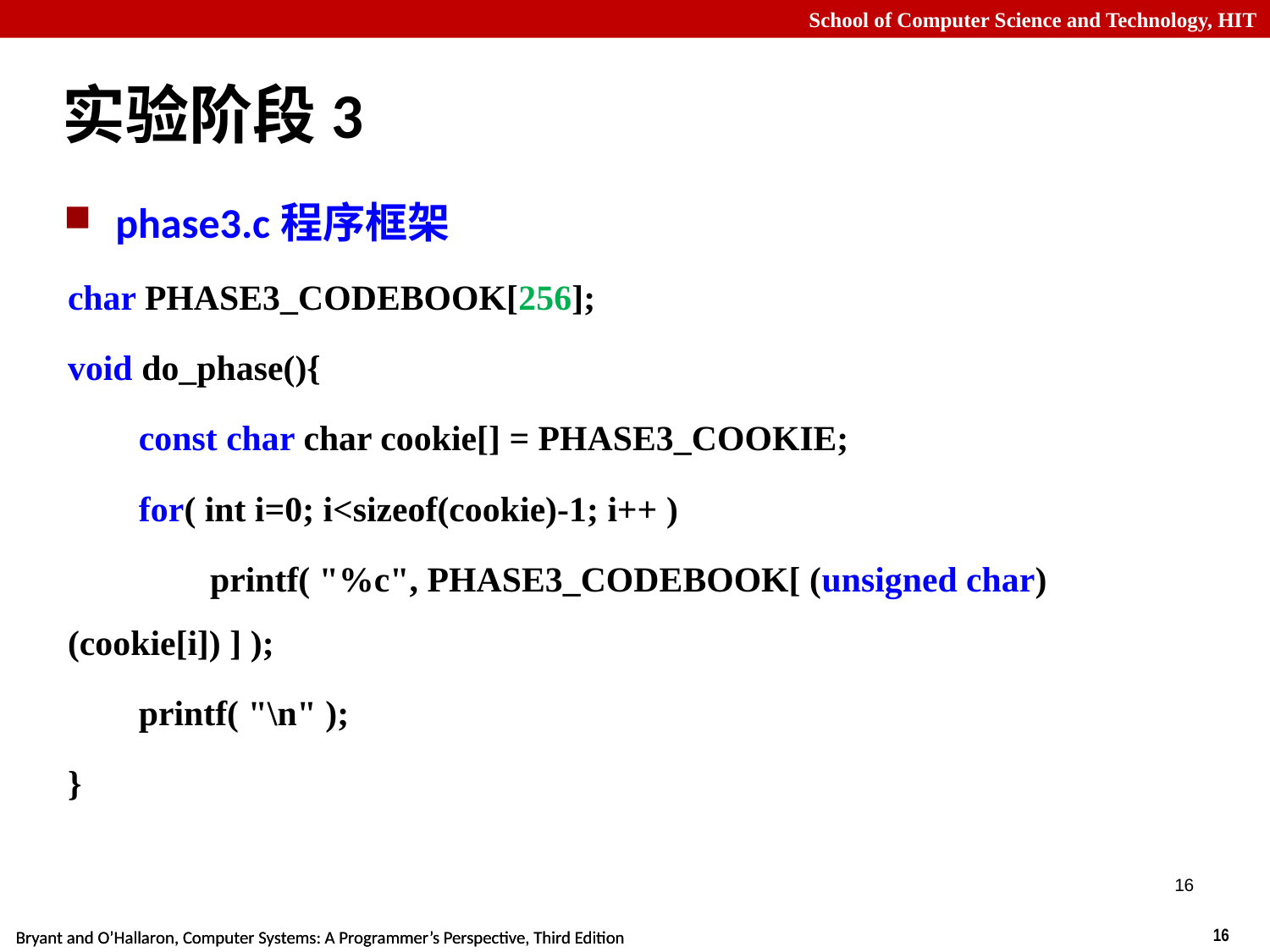

# 实验阶段3
phase3.c程序框架
char PHASE3_CODEBOOK[256];
void do_phase(){
        const char char cookie[] = PHASE3_COOKIE;
        for( int i=0; i<sizeof(cookie)-1; i++ )
                printf( "%c", PHASE3_CODEBOOK[ (unsigned char)(cookie[i]) ] );
        printf( "\n" );
}
16